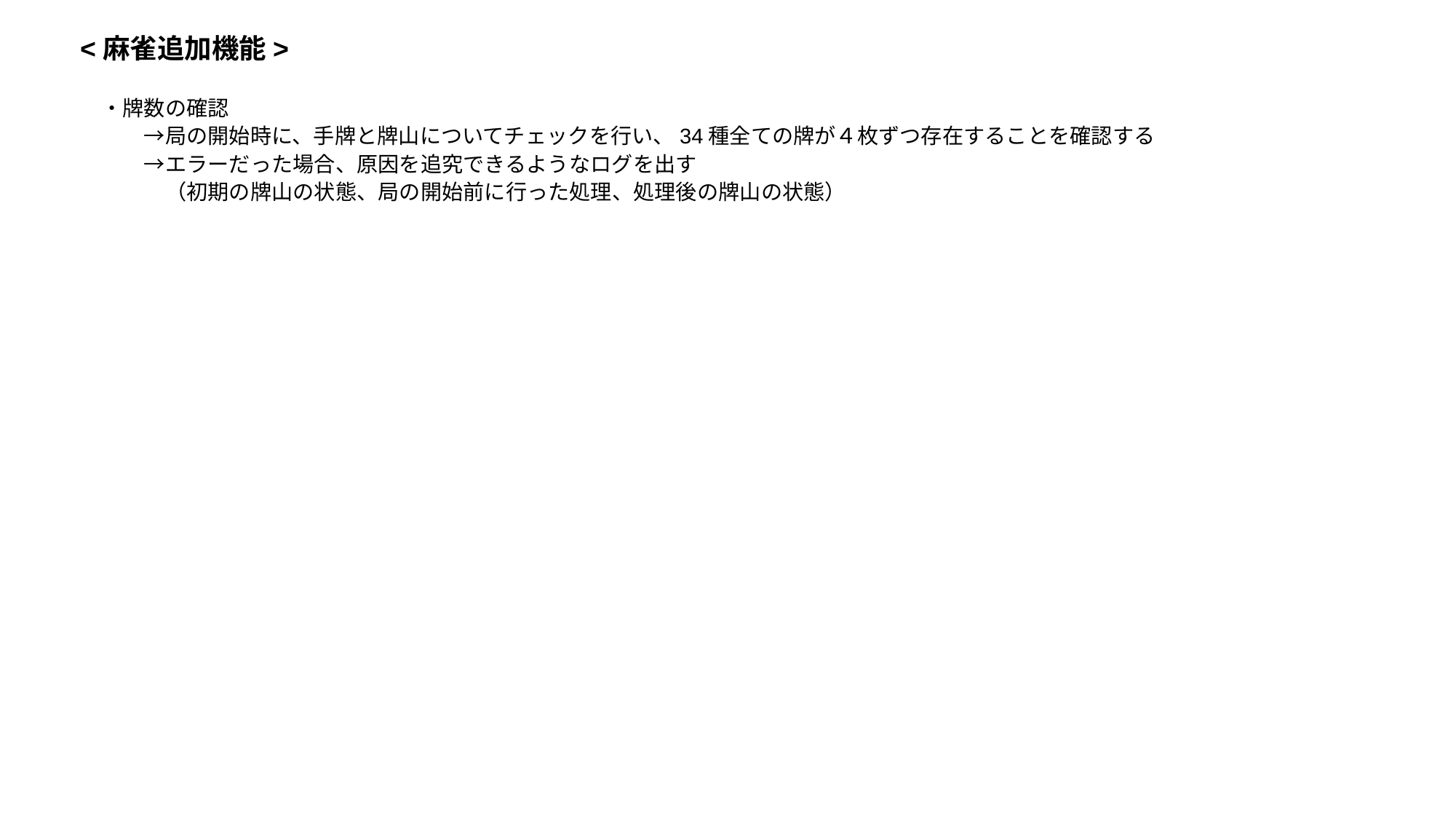

<麻雀追加機能>

　・牌数の確認
　　　→局の開始時に、手牌と牌山についてチェックを行い、34種全ての牌が４枚ずつ存在することを確認する
　　　→エラーだった場合、原因を追究できるようなログを出す
　　　　（初期の牌山の状態、局の開始前に行った処理、処理後の牌山の状態）